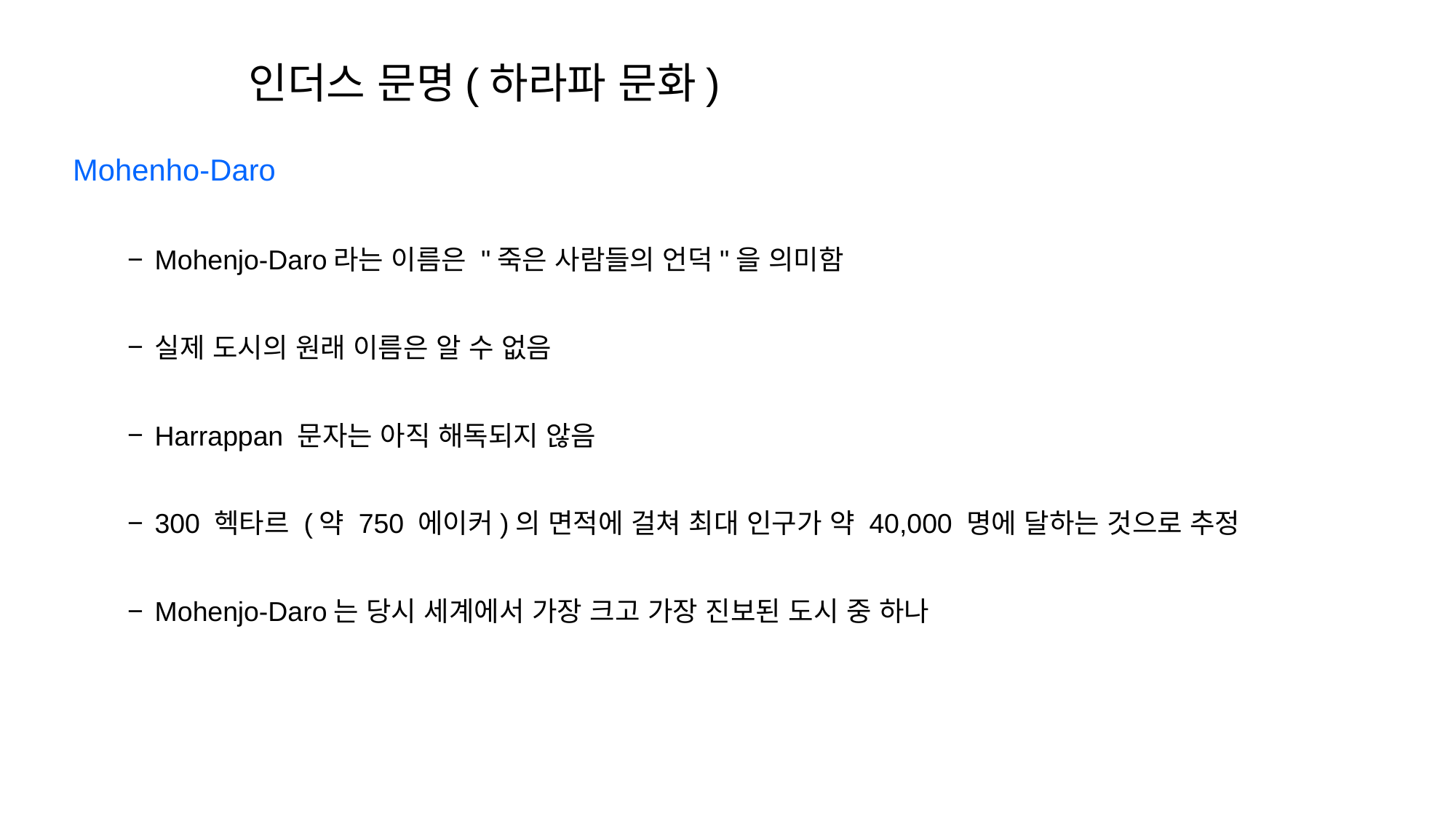

인더스 문명(하라파 문화)
Mohenho-Daro

Mohenjo-Daro라는 이름은 "죽은 사람들의 언덕"을 의미함

실제 도시의 원래 이름은 알 수 없음

Harrappan 문자는 아직 해독되지 않음

300 헥타르 (약 750 에이커)의 면적에 걸쳐 최대 인구가 약 40,000 명에 달하는 것으로 추정

Mohenjo-Daro는 당시 세계에서 가장 크고 가장 진보된 도시 중 하나